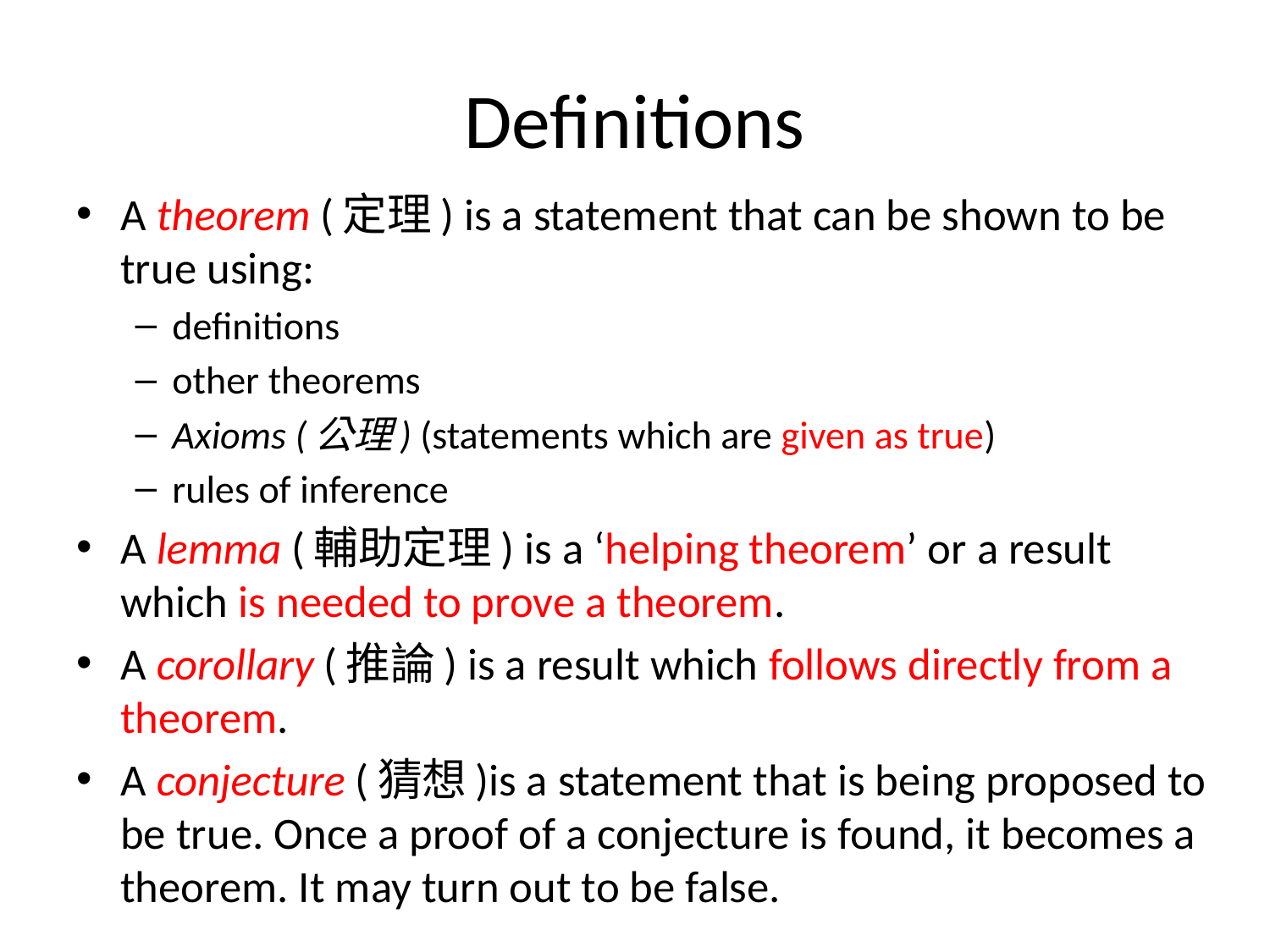

# Definitions
A theorem (定理) is a statement that can be shown to be true using:
definitions
other theorems
Axioms (公理) (statements which are given as true)
rules of inference
A lemma (輔助定理) is a ‘helping theorem’ or a result which is needed to prove a theorem.
A corollary (推論) is a result which follows directly from a theorem.
A conjecture (猜想)is a statement that is being proposed to be true. Once a proof of a conjecture is found, it becomes a theorem. It may turn out to be false.